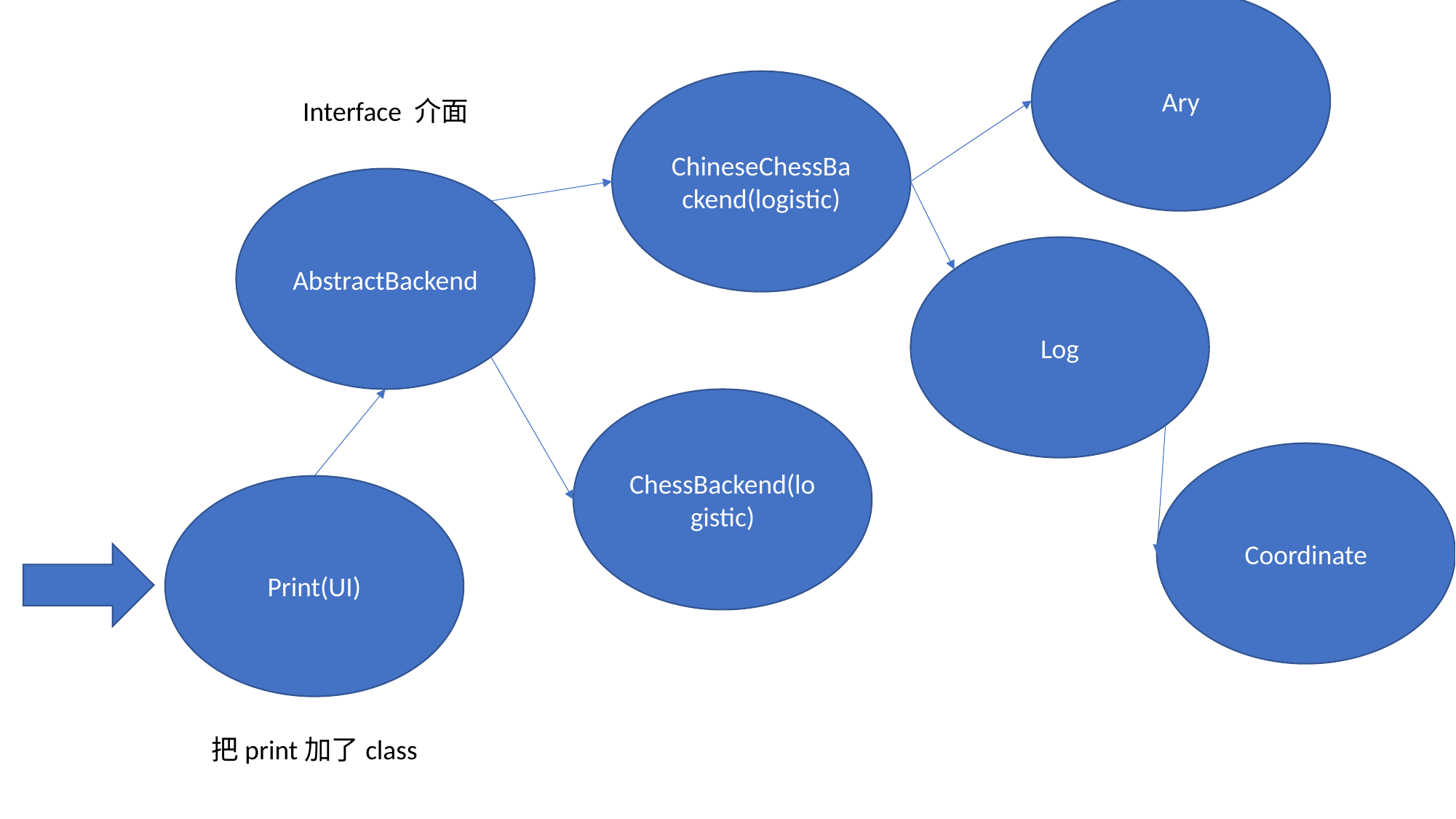

Ary
ChineseChessBackend(logistic)
Interface 介面
AbstractBackend
Log
ChessBackend(logistic)
Coordinate
Print(UI)

把print加了class